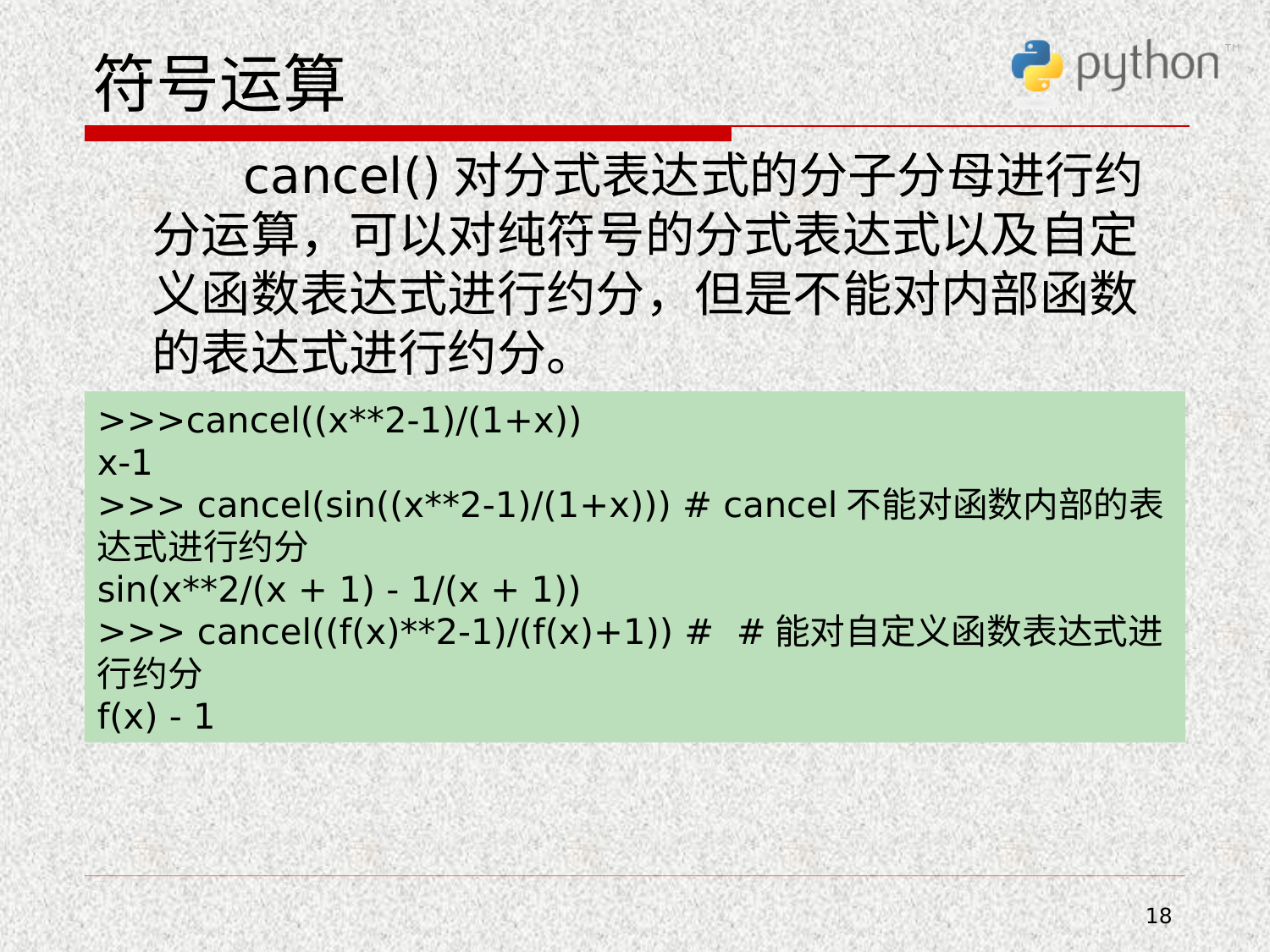

# 符号运算
          cancel()对分式表达式的分子分母进行约分运算，可以对纯符号的分式表达式以及自定义函数表达式进行约分，但是不能对内部函数的表达式进行约分。

>>>cancel((x**2-1)/(1+x))
x-1
>>> cancel(sin((x**2-1)/(1+x))) # cancel不能对函数内部的表达式进行约分
sin(x**2/(x + 1) - 1/(x + 1))
>>> cancel((f(x)**2-1)/(f(x)+1)) #  #能对自定义函数表达式进行约分
f(x) - 1
18